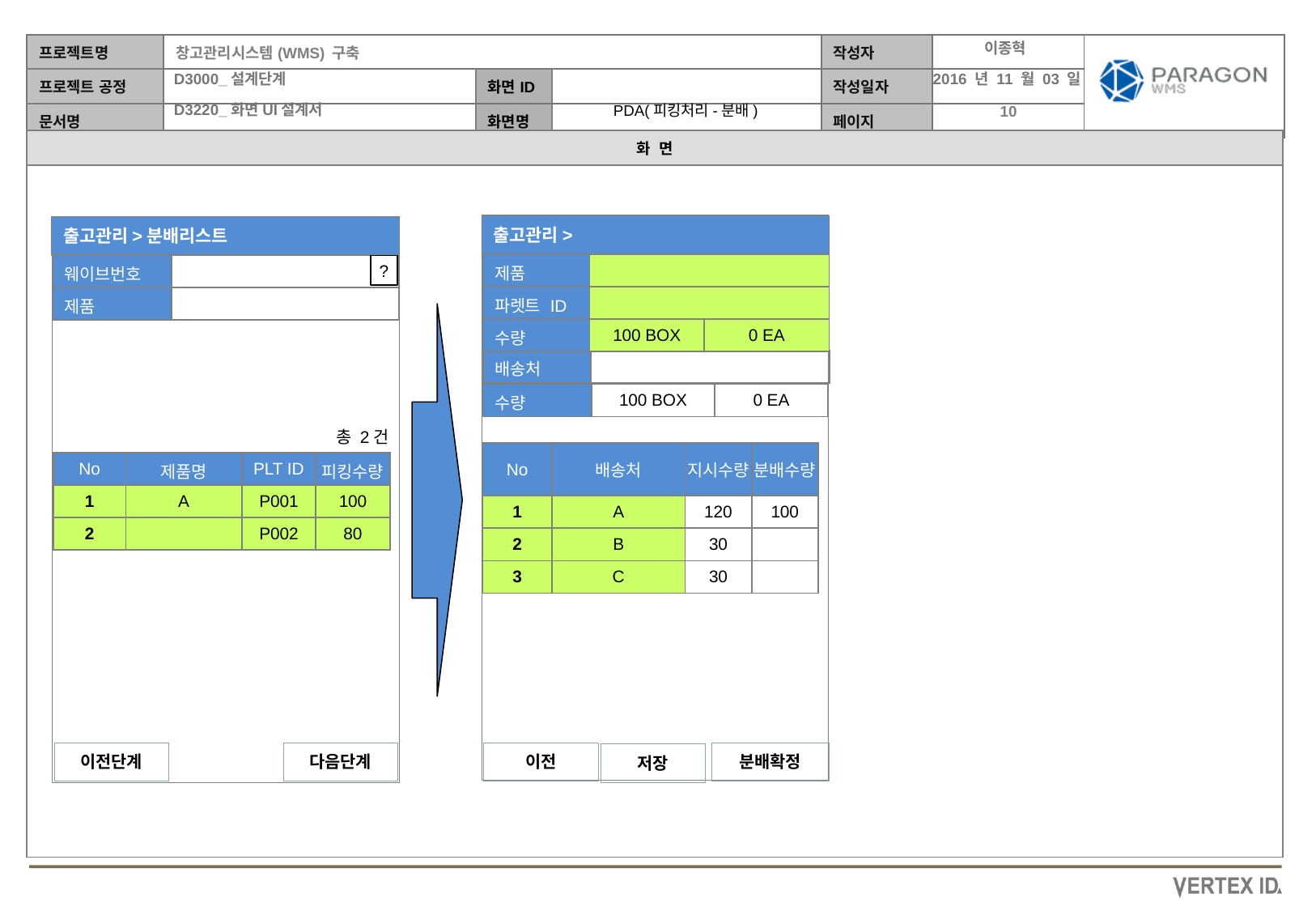

이종혁
2016 년 11 월 03 일
PDA(피킹처리-분배)

출고관리>
출고관리>분배리스트

| 제품 |  |  |
| --- | --- | --- |
| 파렛트 ID |  |  |
| 수량 | 100 BOX | 0 EA |
| 웨이브번호 |  |
| --- | --- |
| 제품 |  |
?

| 배송처 |  |
| --- | --- |
| 수량 | 100 BOX | 0 EA |
| --- | --- | --- |
총 2건
| No | 배송처 | 지시수량 | 분배수량 |
| --- | --- | --- | --- |
| 1 | A | 120 | 100 |
| 2 | B | 30 |  |
| 3 | C | 30 |  |
| No | 제품명 | PLT ID | 피킹수량 |
| --- | --- | --- | --- |
| 1 | A | P001 | 100 |
| 2 |  | P002 | 80 |
다음단계
이전단계
이전
분배확정
저장